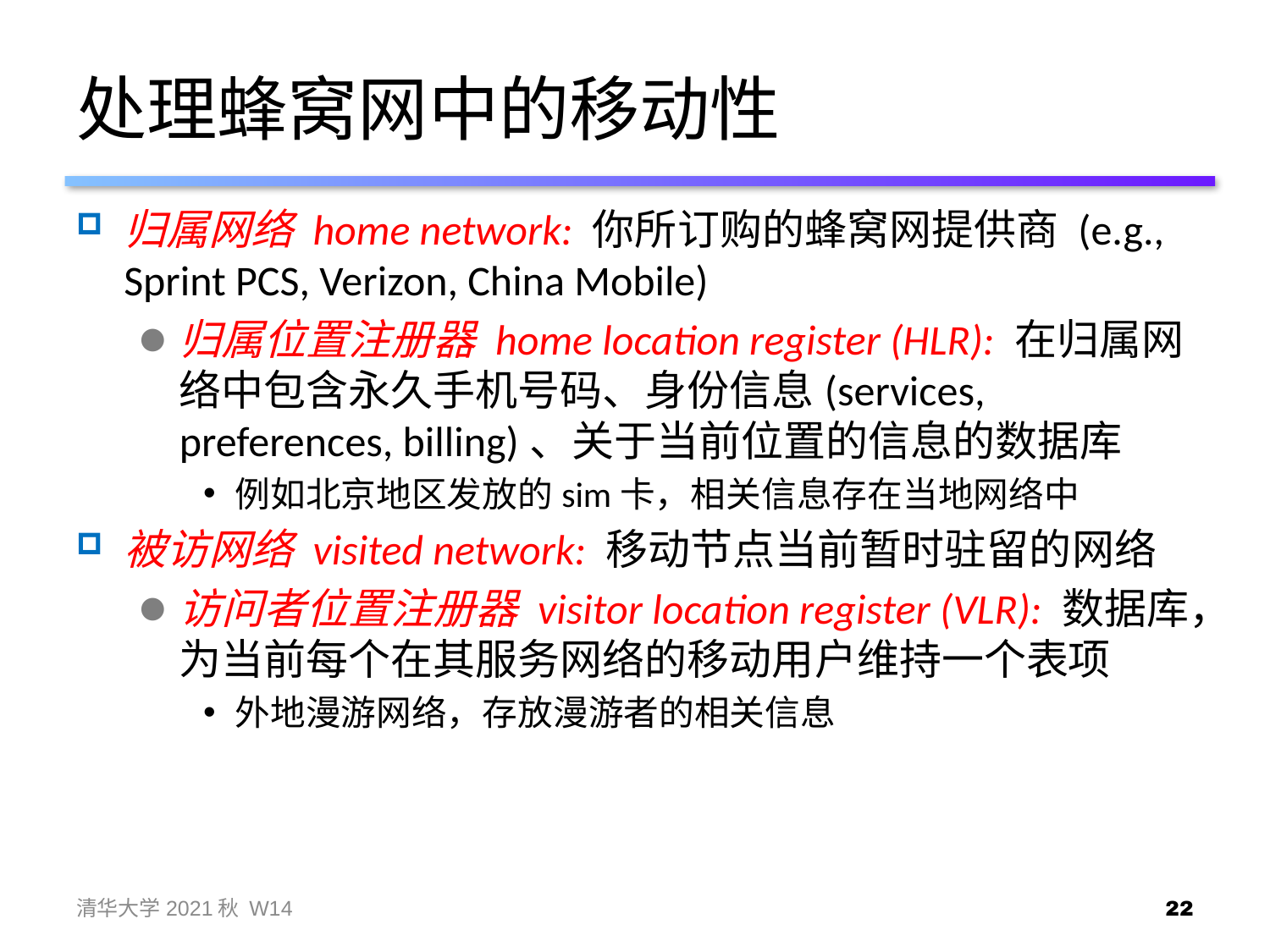

# 处理蜂窝网中的移动性
归属网络 home network: 你所订购的蜂窝网提供商 (e.g., Sprint PCS, Verizon, China Mobile)
归属位置注册器 home location register (HLR): 在归属网络中包含永久手机号码、身份信息(services, preferences, billing)、关于当前位置的信息的数据库
例如北京地区发放的sim卡，相关信息存在当地网络中
被访网络 visited network: 移动节点当前暂时驻留的网络
访问者位置注册器 visitor location register (VLR): 数据库，为当前每个在其服务网络的移动用户维持一个表项
外地漫游网络，存放漫游者的相关信息
清华大学2021秋 W14
22